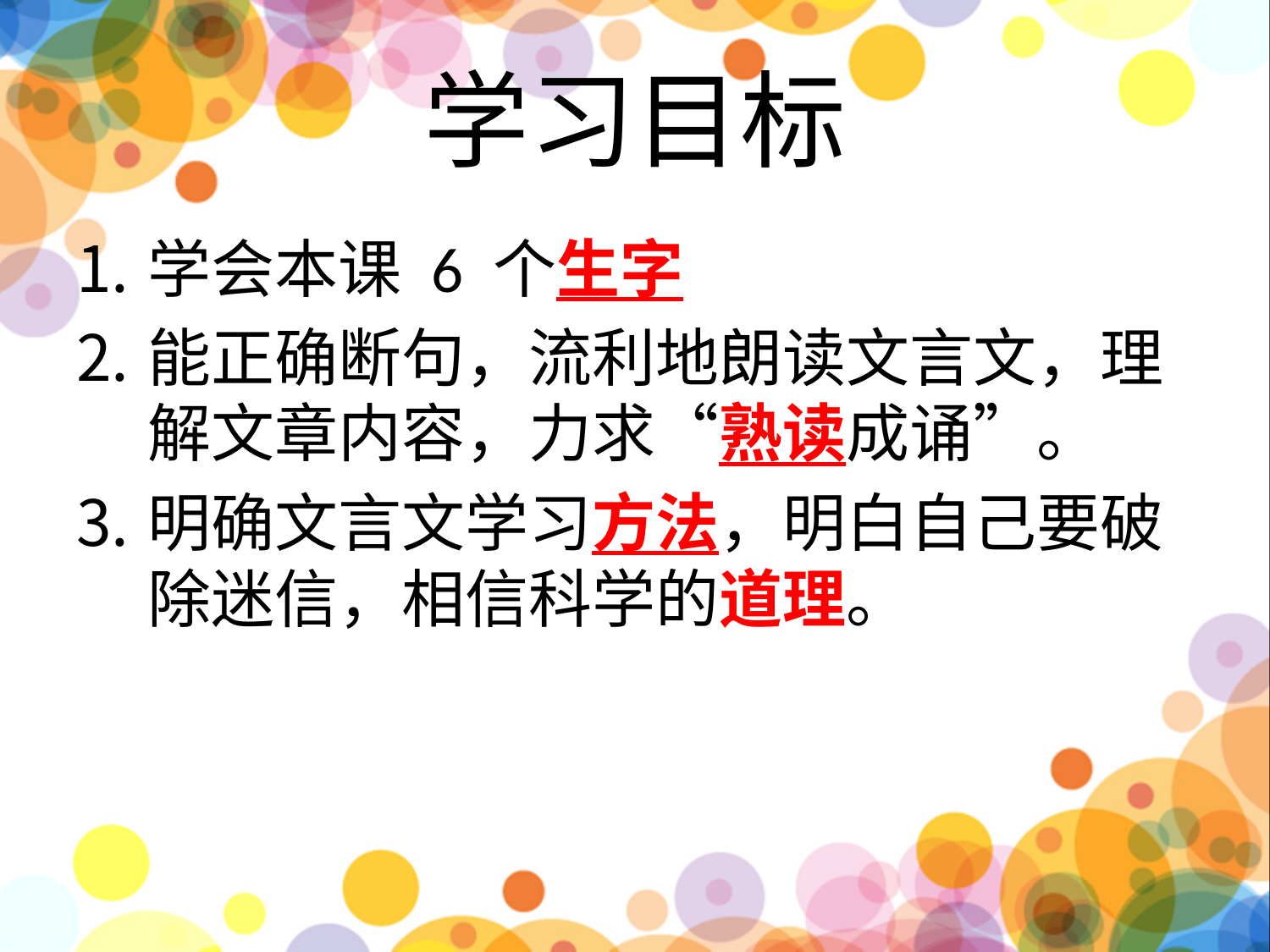

# 学习目标
学会本课 6 个生字
能正确断句，流利地朗读文言文，理解文章内容，力求“熟读成诵”。
明确文言文学习方法，明白自己要破除迷信，相信科学的道理。